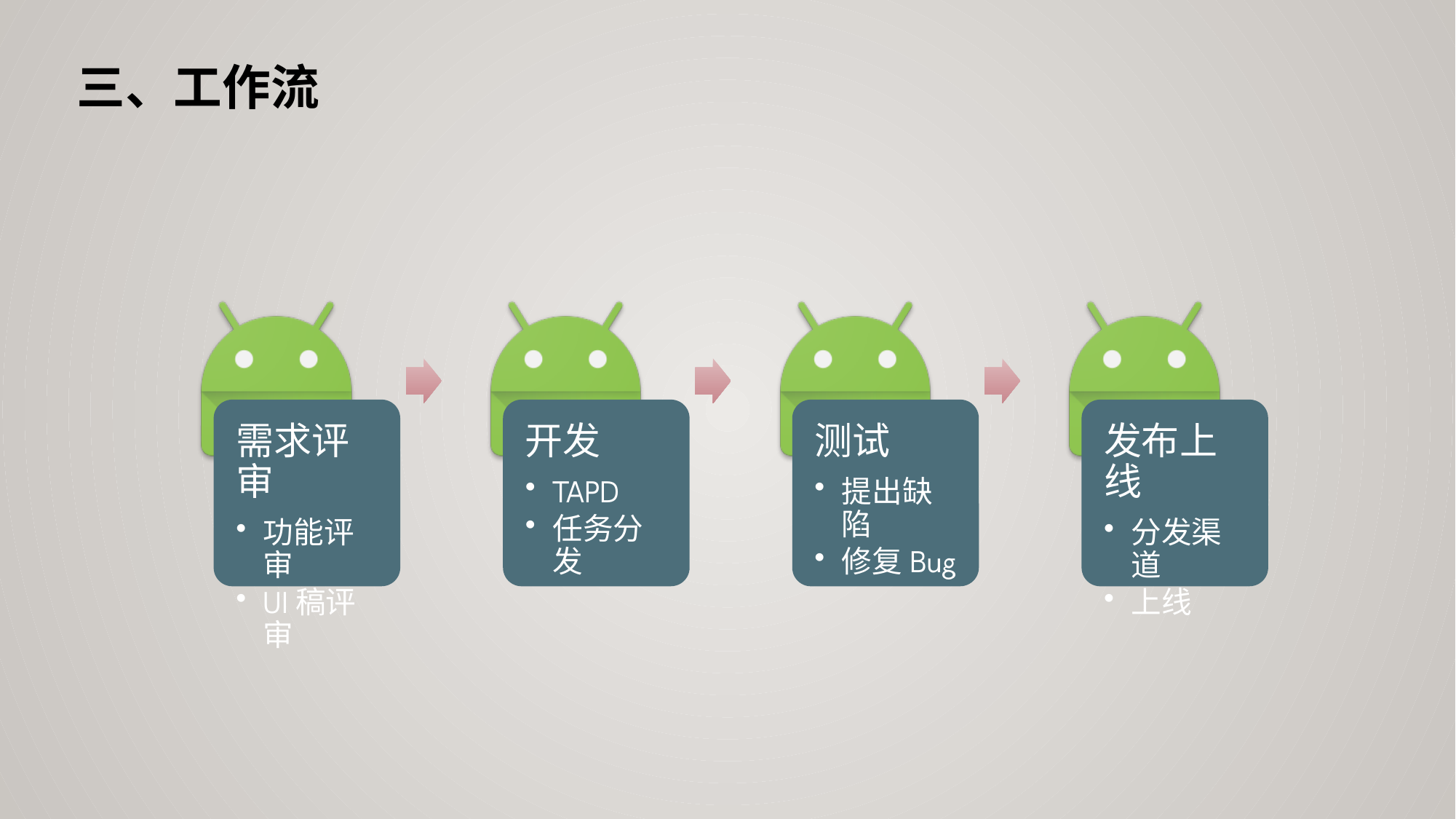

三、工作流
需求评审
功能评审
UI稿评审

开发
TAPD
任务分发

测试
提出缺陷
修复Bug

发布上线
分发渠道
上线